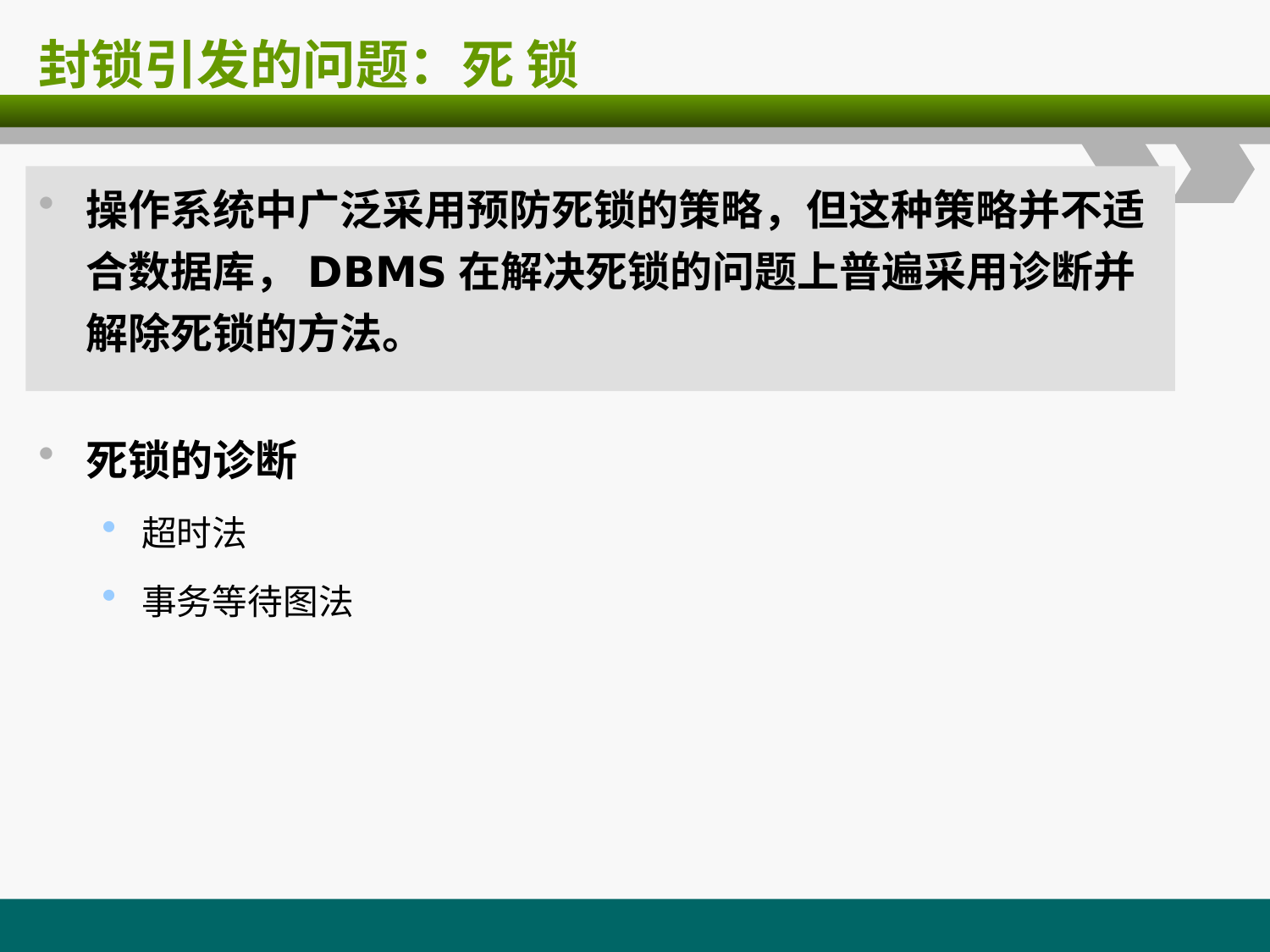

# 封锁引发的问题：死 锁
操作系统中广泛采用预防死锁的策略，但这种策略并不适合数据库，DBMS在解决死锁的问题上普遍采用诊断并解除死锁的方法。
死锁的诊断
超时法
事务等待图法